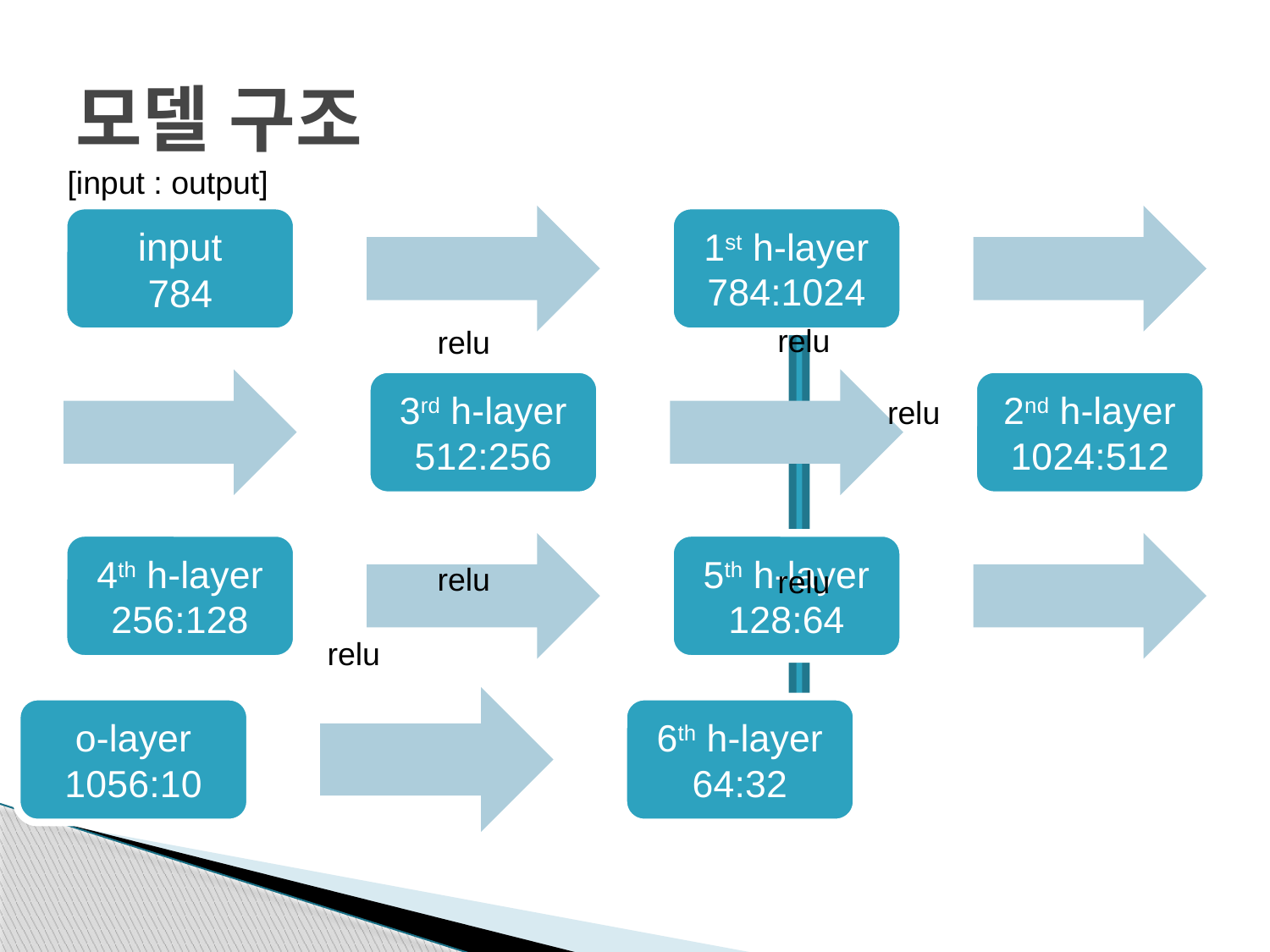

# 모델 구조
[input : output]
input
784
3rd h-layer
512:256
6th h-layer
64:32
1st h-layer
784:1024
2nd h-layer
1024:512
4th h-layer
256:128
o-layer
1056:10

relu
relu
relu
relu
relu
relu